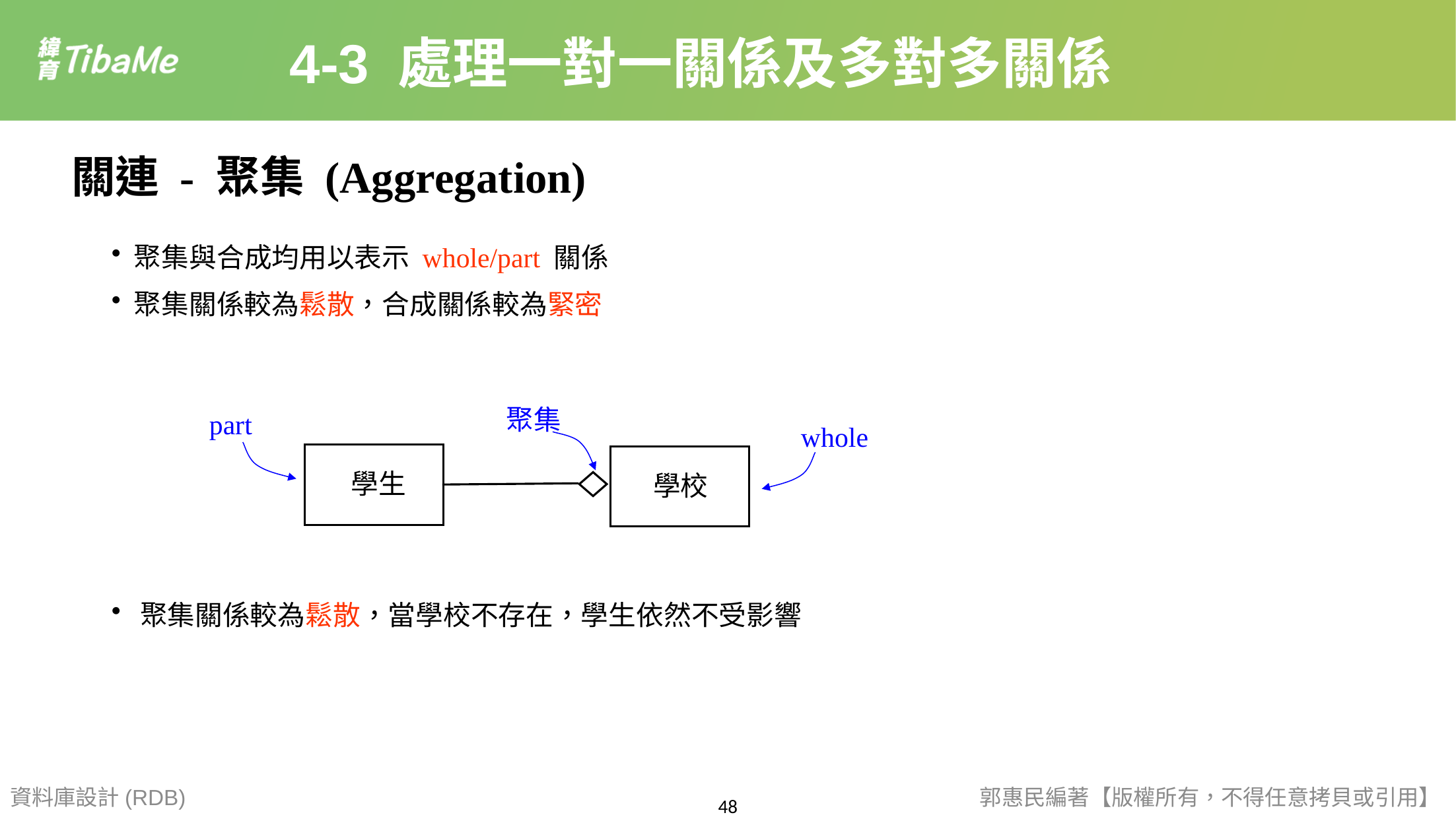

4-3 處理一對一關係及多對多關係

關連 - 聚集 (Aggregation)

 聚集與合成均用以表示 whole/part 關係
 聚集關係較為鬆散，合成關係較為緊密
聚集
part
whole

學生
學校

  聚集關係較為鬆散，當學校不存在，學生依然不受影響
資料庫設計(RDB)
郭惠民編著【版權所有，不得任意拷貝或引用】